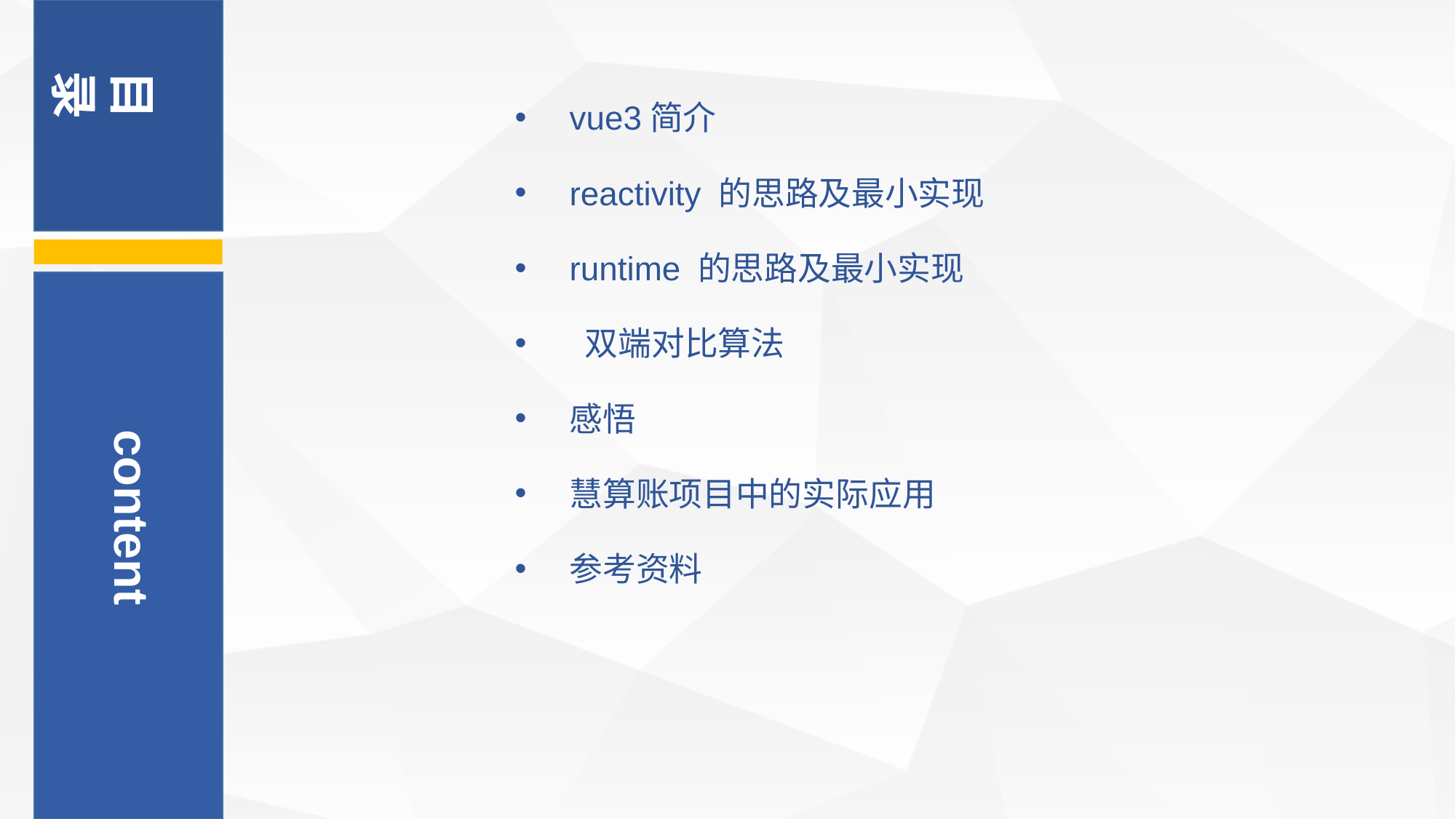

vue3简介
reactivity 的思路及最小实现
runtime 的思路及最小实现
 双端对比算法
感悟
慧算账项目中的实际应用
参考资料